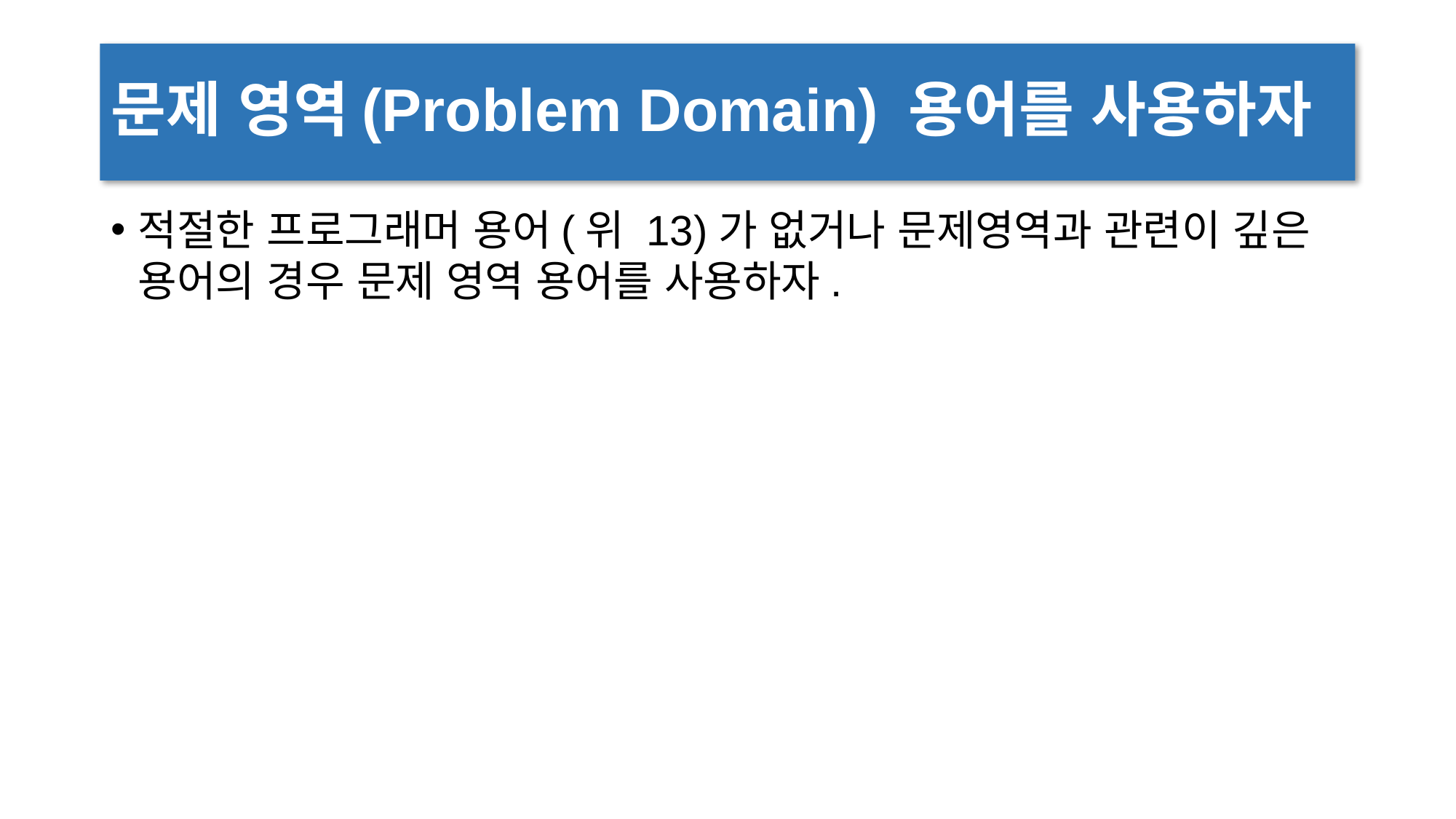

# 문제 영역(Problem Domain) 용어를 사용하자
적절한 프로그래머 용어(위 13)가 없거나 문제영역과 관련이 깊은 용어의 경우 문제 영역 용어를 사용하자.